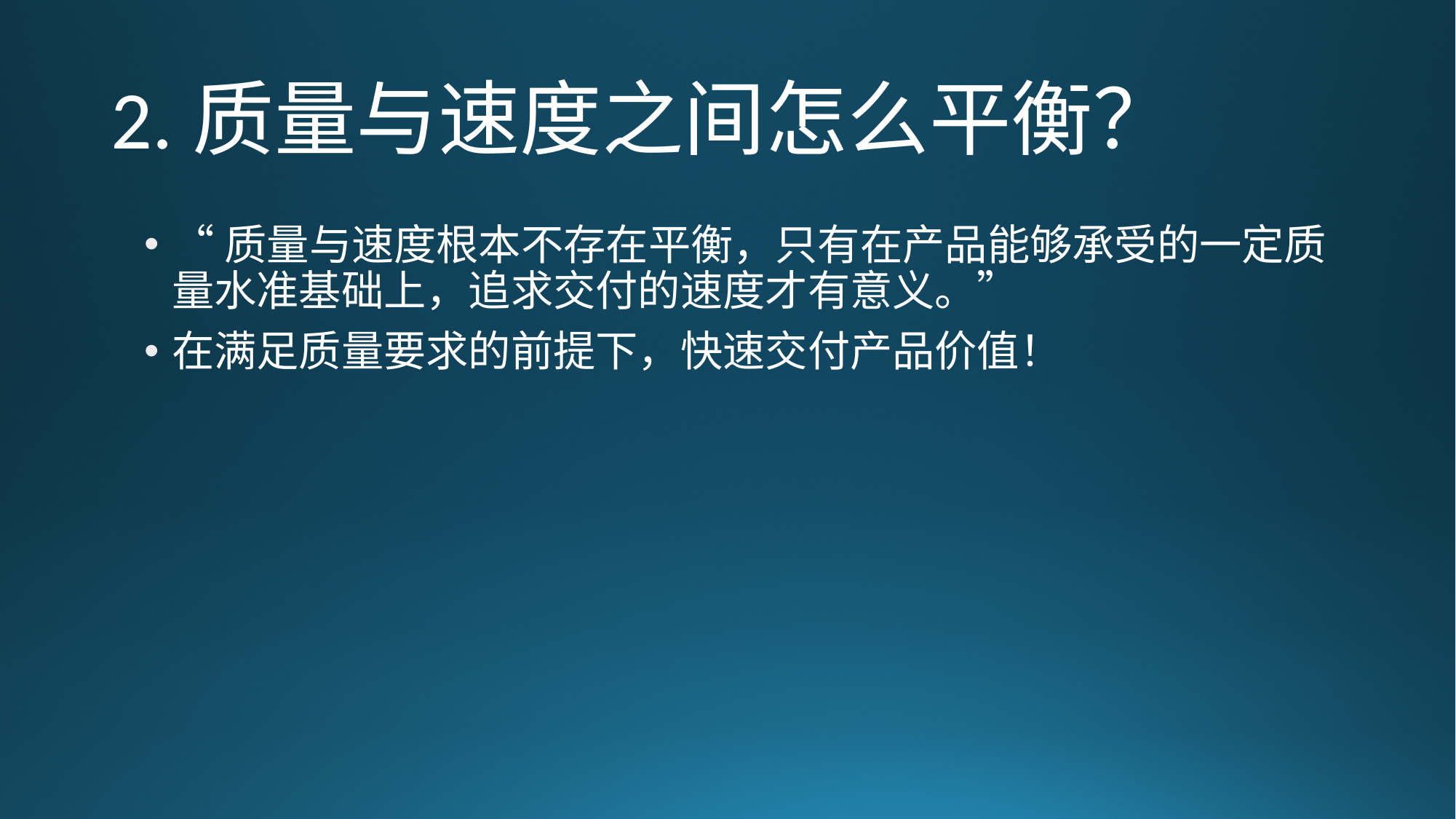

# 2.质量与速度之间怎么平衡？
“质量与速度根本不存在平衡，只有在产品能够承受的一定质量水准基础上，追求交付的速度才有意义。”
在满足质量要求的前提下，快速交付产品价值！